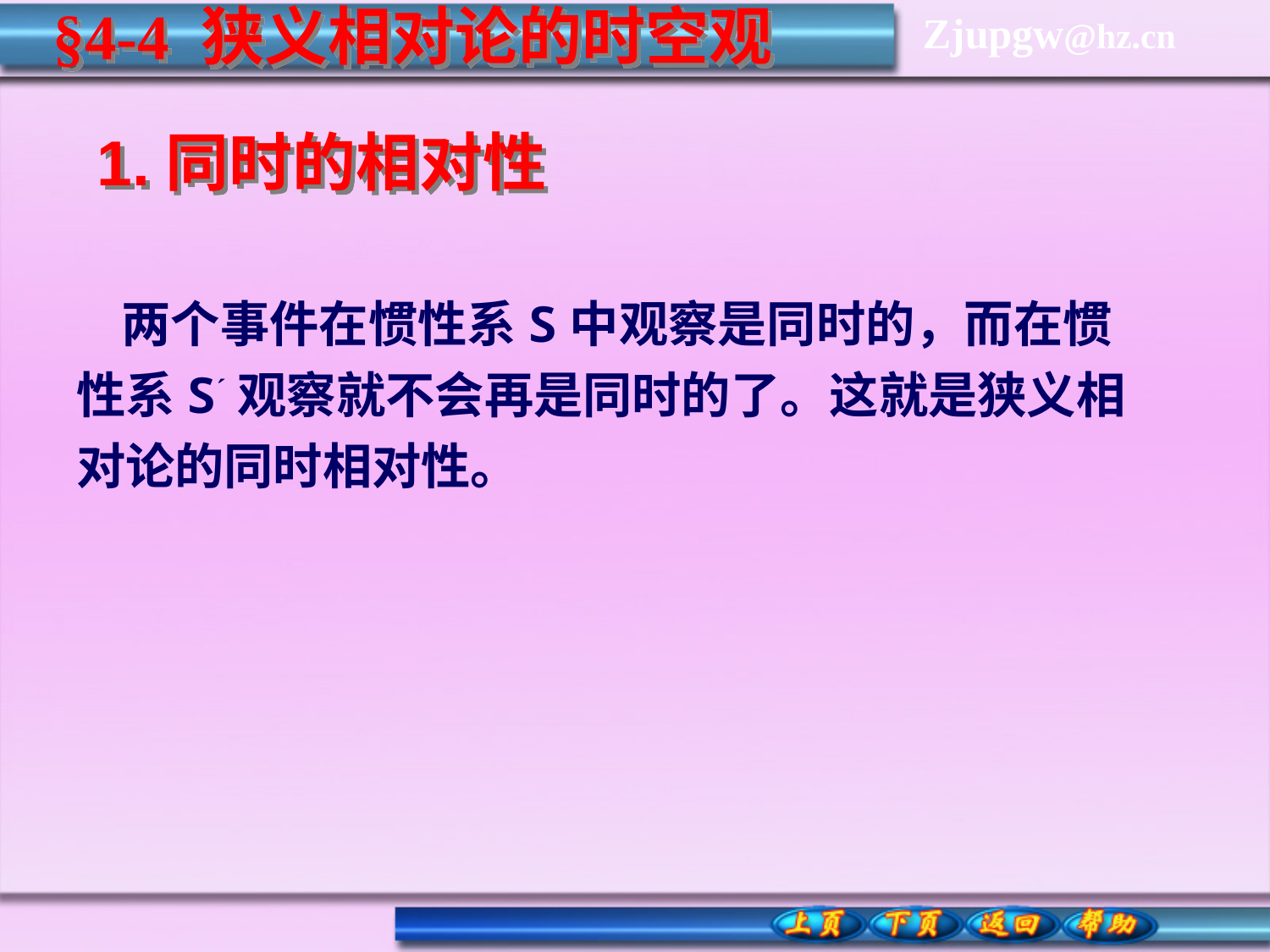

§4-4 狭义相对论的时空观
1.同时的相对性
   两个事件在惯性系S中观察是同时的，而在惯性系S´观察就不会再是同时的了。这就是狭义相对论的同时相对性。